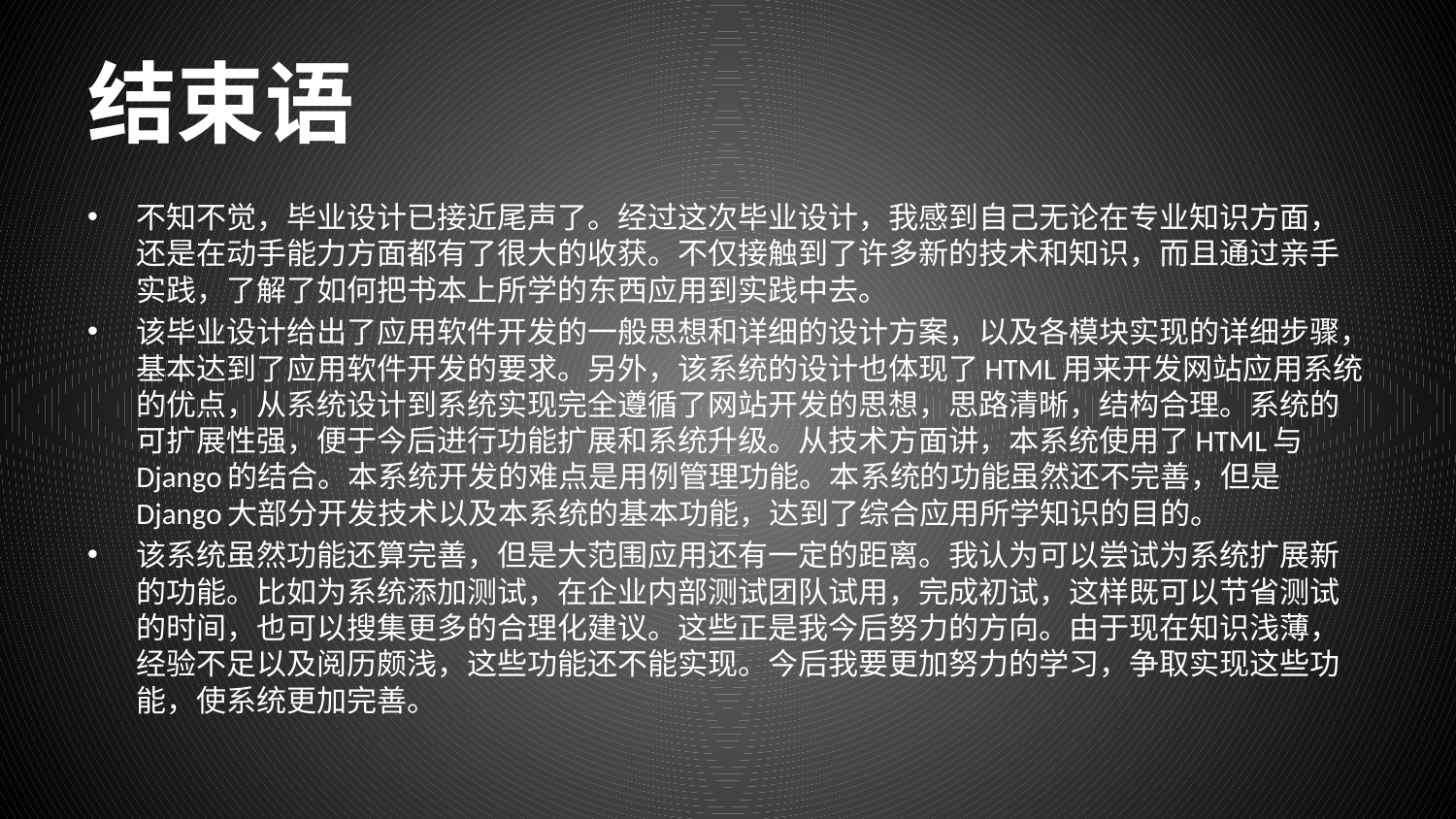

# 结束语
不知不觉，毕业设计已接近尾声了。经过这次毕业设计，我感到自己无论在专业知识方面，还是在动手能力方面都有了很大的收获。不仅接触到了许多新的技术和知识，而且通过亲手实践，了解了如何把书本上所学的东西应用到实践中去。
该毕业设计给出了应用软件开发的一般思想和详细的设计方案，以及各模块实现的详细步骤，基本达到了应用软件开发的要求。另外，该系统的设计也体现了HTML用来开发网站应用系统的优点，从系统设计到系统实现完全遵循了网站开发的思想，思路清晰，结构合理。系统的可扩展性强，便于今后进行功能扩展和系统升级。从技术方面讲，本系统使用了HTML与Django的结合。本系统开发的难点是用例管理功能。本系统的功能虽然还不完善，但是Django大部分开发技术以及本系统的基本功能，达到了综合应用所学知识的目的。
该系统虽然功能还算完善，但是大范围应用还有一定的距离。我认为可以尝试为系统扩展新的功能。比如为系统添加测试，在企业内部测试团队试用，完成初试，这样既可以节省测试的时间，也可以搜集更多的合理化建议。这些正是我今后努力的方向。由于现在知识浅薄，经验不足以及阅历颇浅，这些功能还不能实现。今后我要更加努力的学习，争取实现这些功能，使系统更加完善。